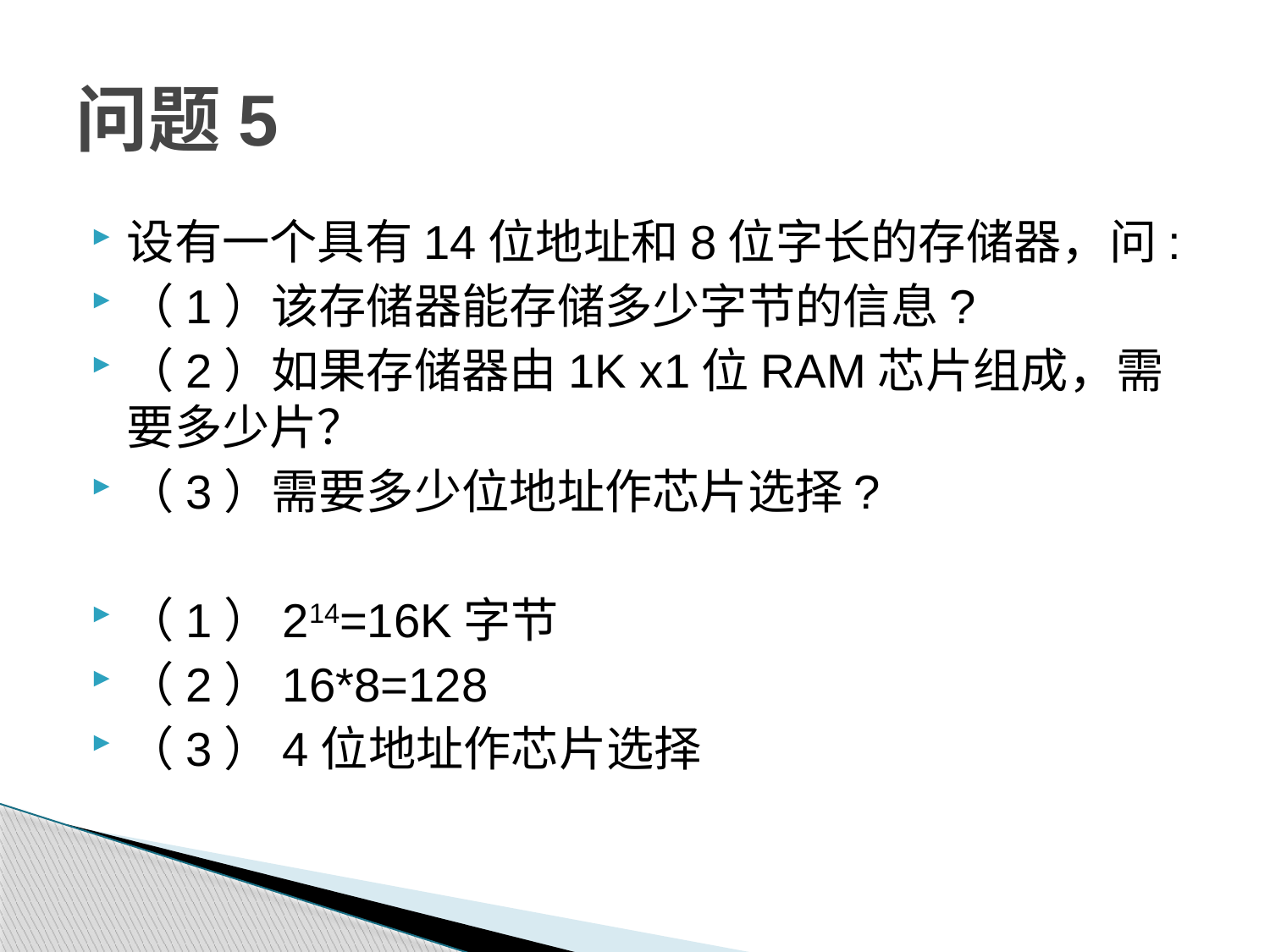

# 问题5
设有一个具有14位地址和8位字长的存储器，问:
（1）该存储器能存储多少字节的信息?
（2）如果存储器由1K x1位RAM芯片组成，需要多少片？
（3）需要多少位地址作芯片选择?

（1）214=16K字节
（2）16*8=128
（3）4位地址作芯片选择